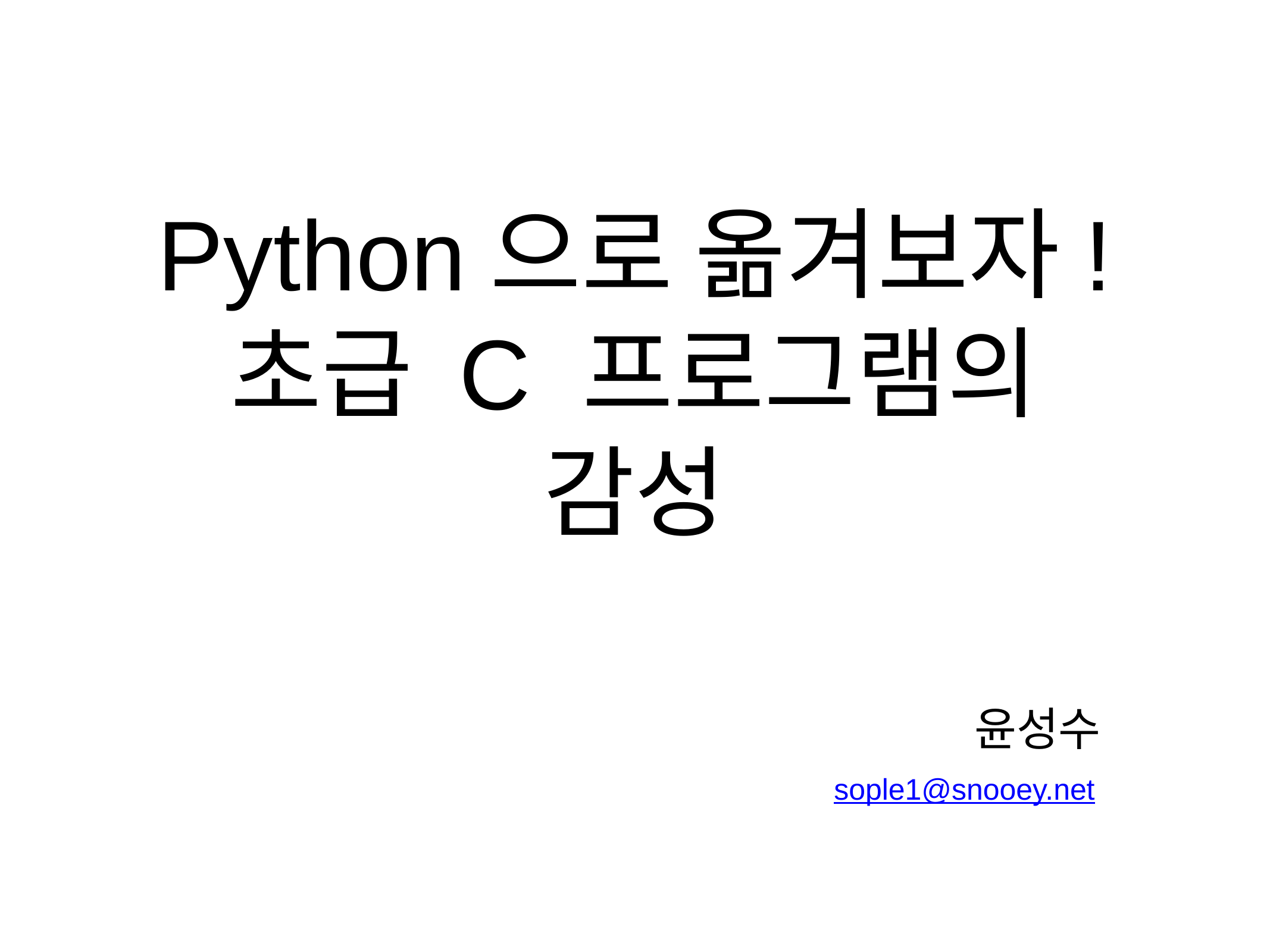

# Python으로 옮겨보자! 초급 C 프로그램의 감성
윤성수
sople1@snooey.net